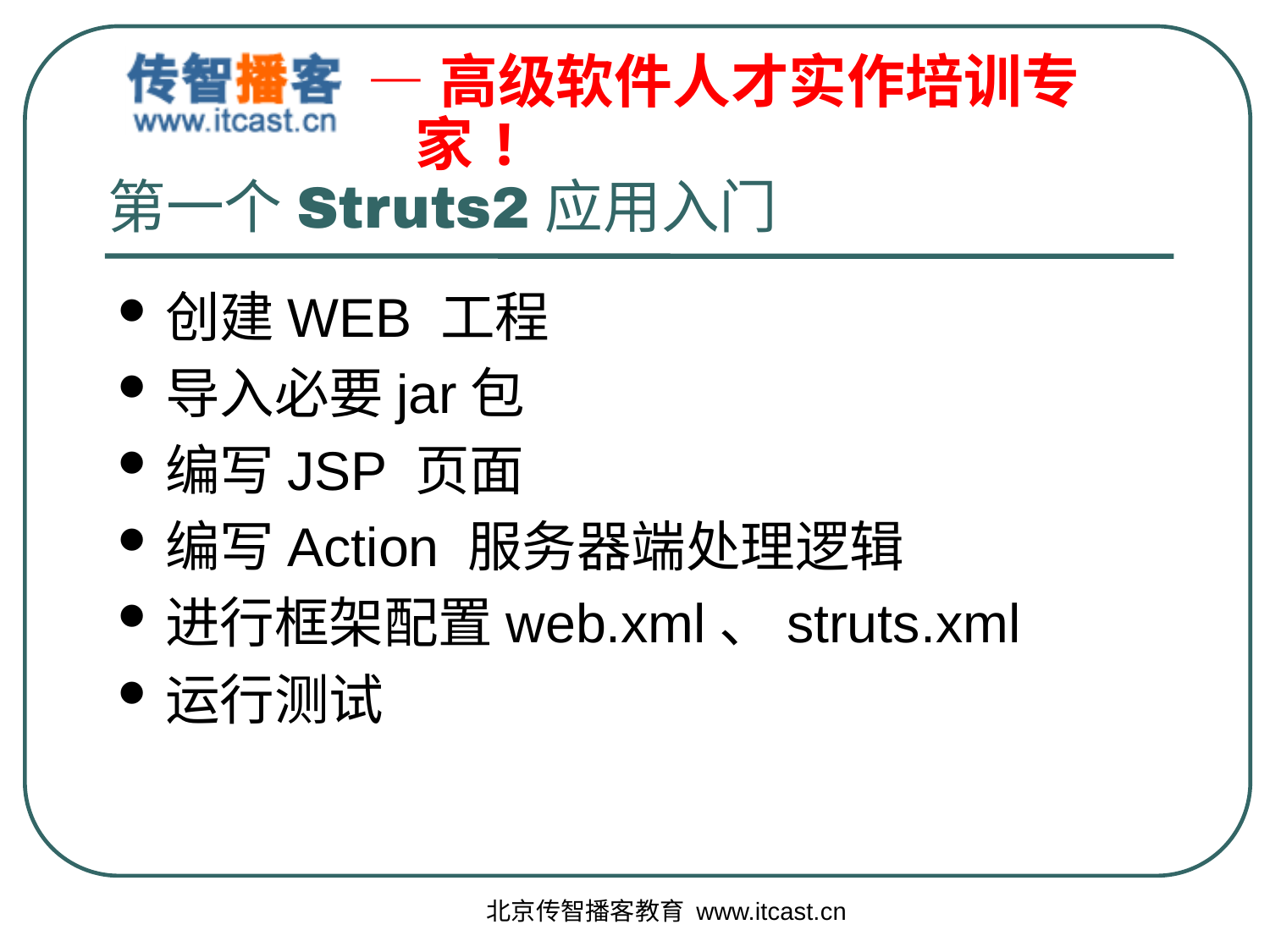

# 第一个Struts2应用入门
创建WEB 工程
导入必要jar包
编写JSP 页面
编写Action 服务器端处理逻辑
进行框架配置web.xml、struts.xml
运行测试
北京传智播客教育 www.itcast.cn